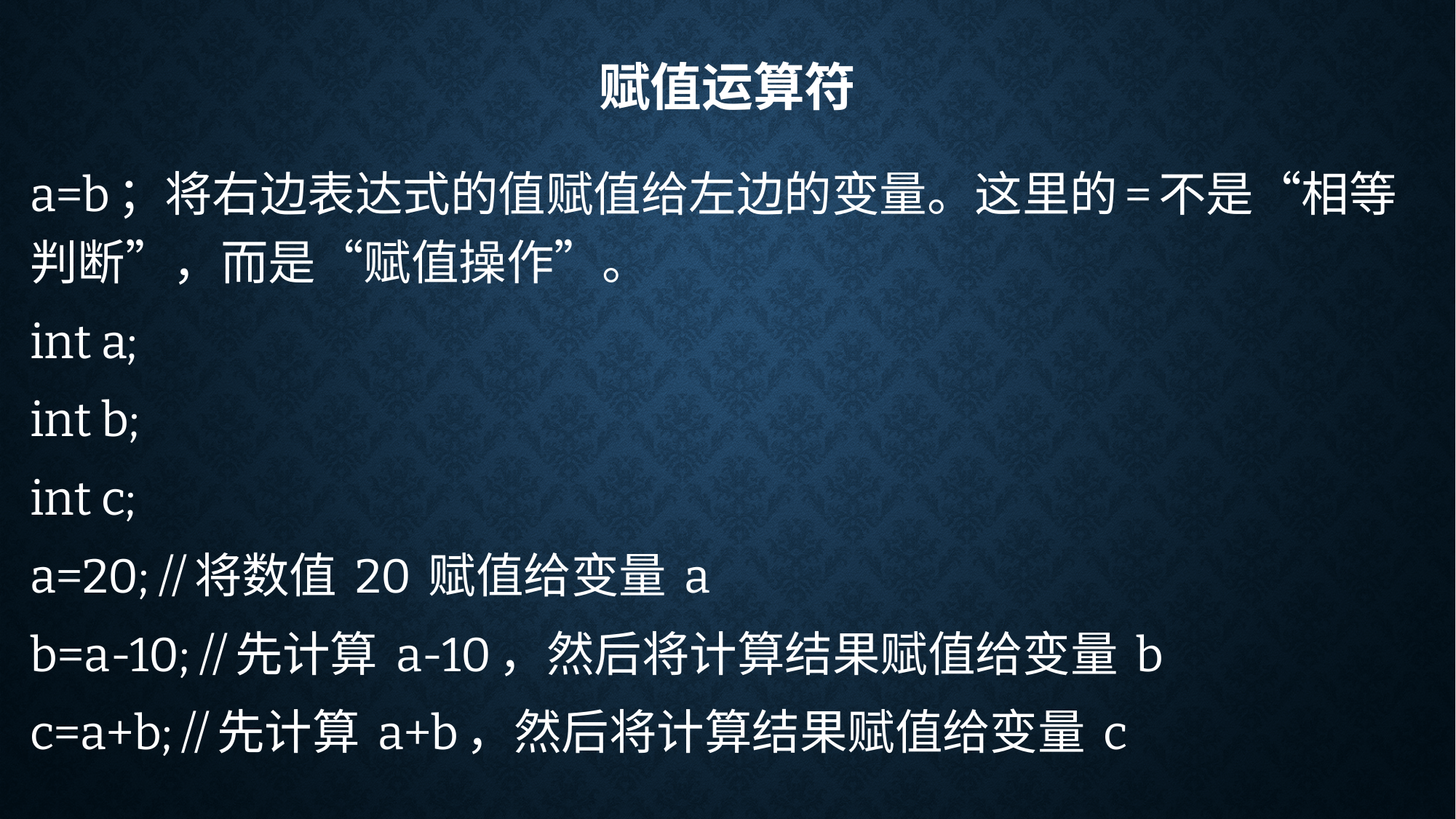

# 赋值运算符
a=b；将右边表达式的值赋值给左边的变量。这里的=不是“相等判断”，而是“赋值操作”。
int a;
int b;
int c;
a=20; //将数值 20 赋值给变量 a
b=a-10; //先计算 a-10，然后将计算结果赋值给变量 b
c=a+b; //先计算 a+b，然后将计算结果赋值给变量 c